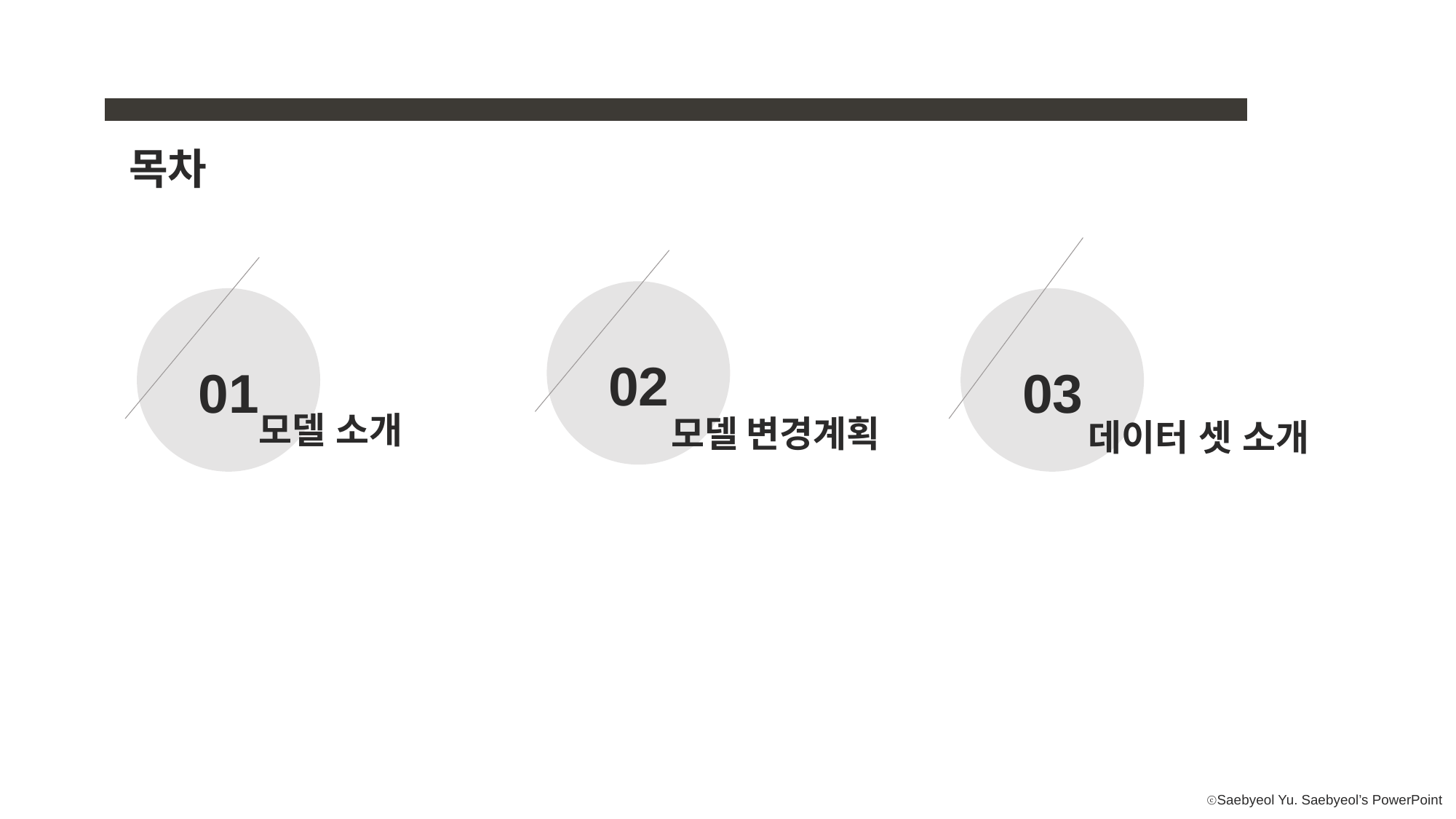

목차

02
01
03
모델 소개
모델 변경계획
데이터 셋 소개